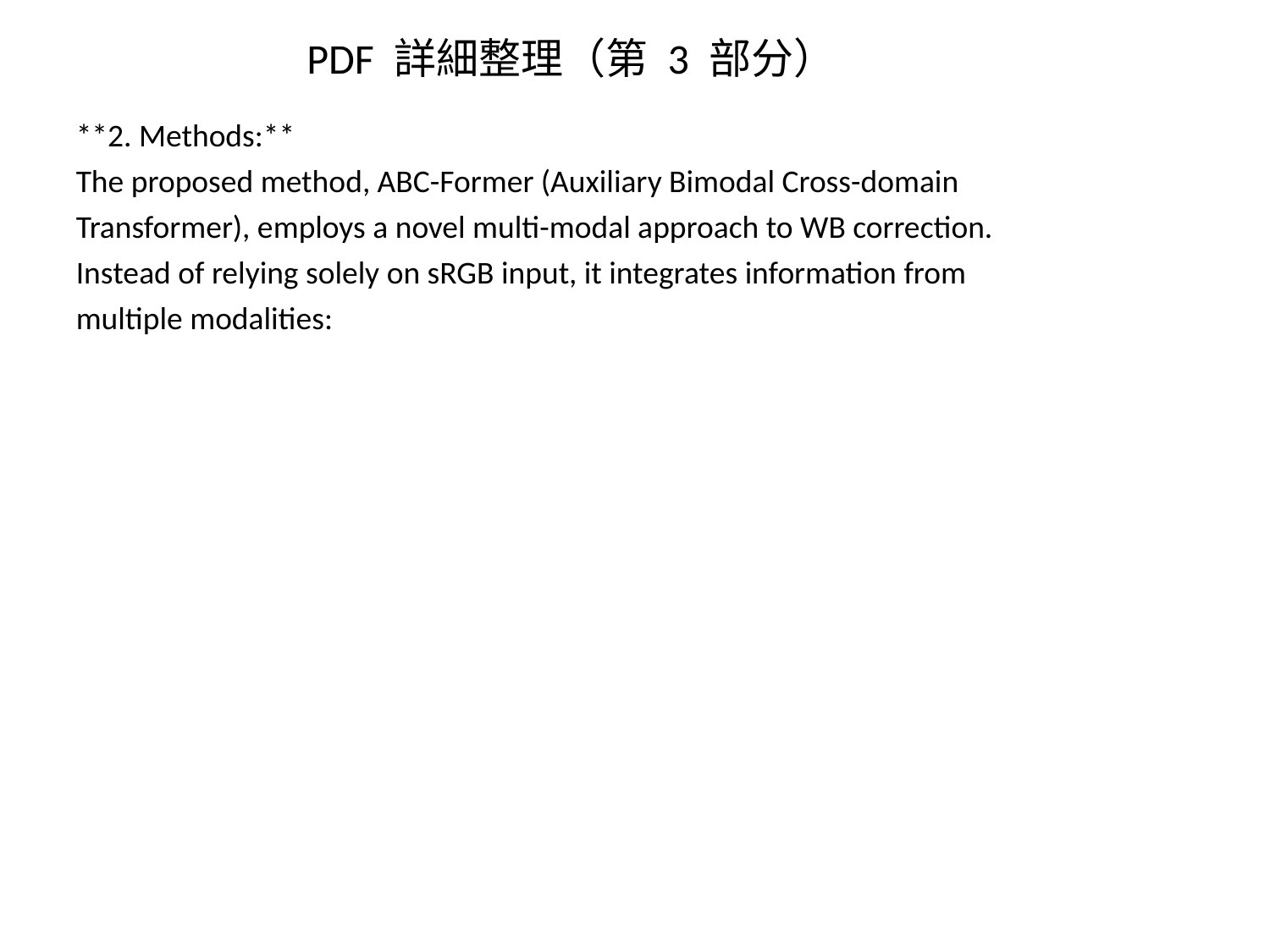

PDF 詳細整理（第 3 部分）

**2. Methods:**
The proposed method, ABC-Former (Auxiliary Bimodal Cross-domain Transformer), employs a novel multi-modal approach to WB correction.  Instead of relying solely on sRGB input, it integrates information from multiple modalities: